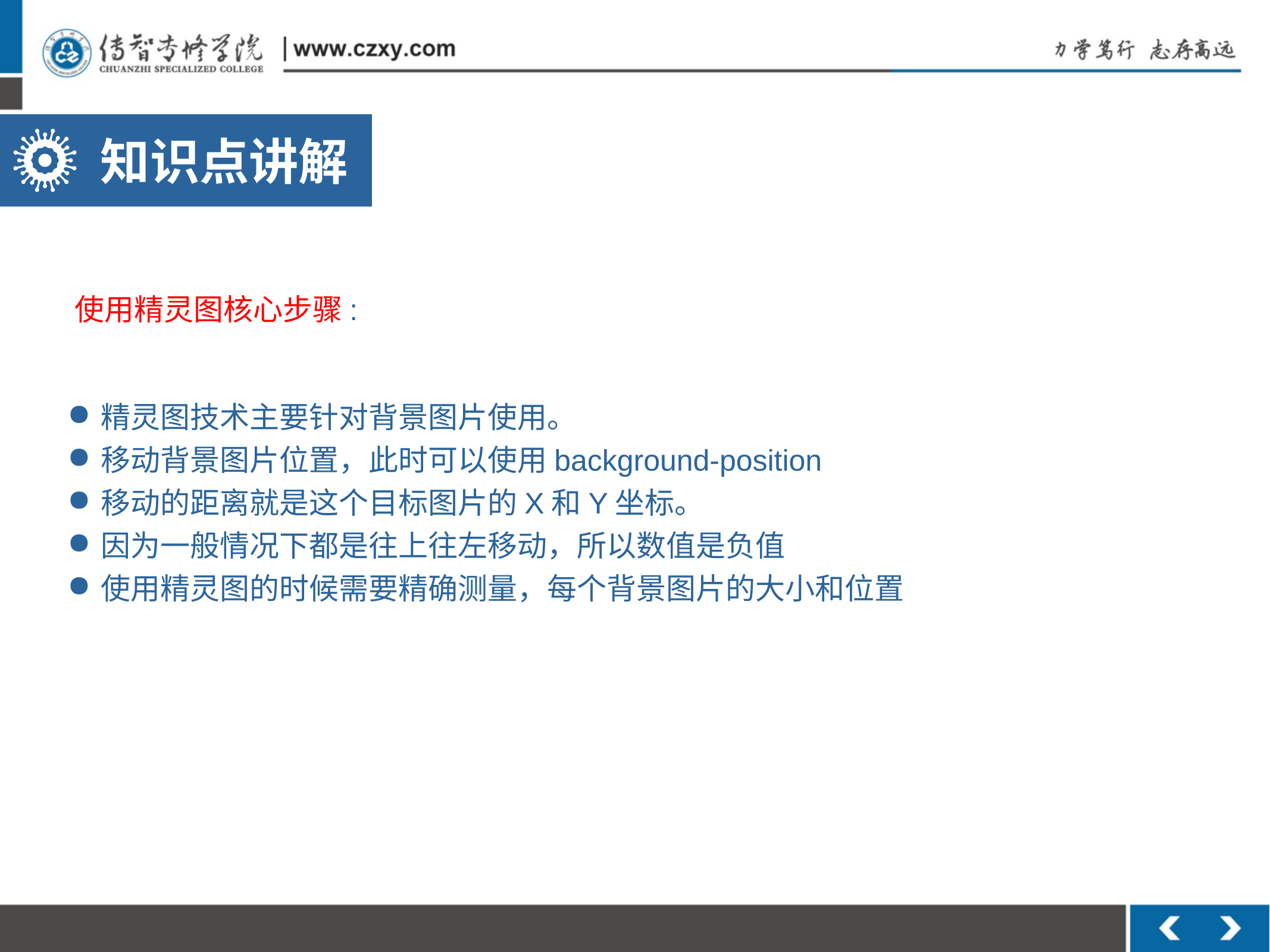

知识点讲解
使用精灵图核心步骤:
精灵图技术主要针对背景图片使用。
移动背景图片位置，此时可以使用background-position
移动的距离就是这个目标图片的X和Y坐标。
因为一般情况下都是往上往左移动，所以数值是负值
使用精灵图的时候需要精确测量，每个背景图片的大小和位置